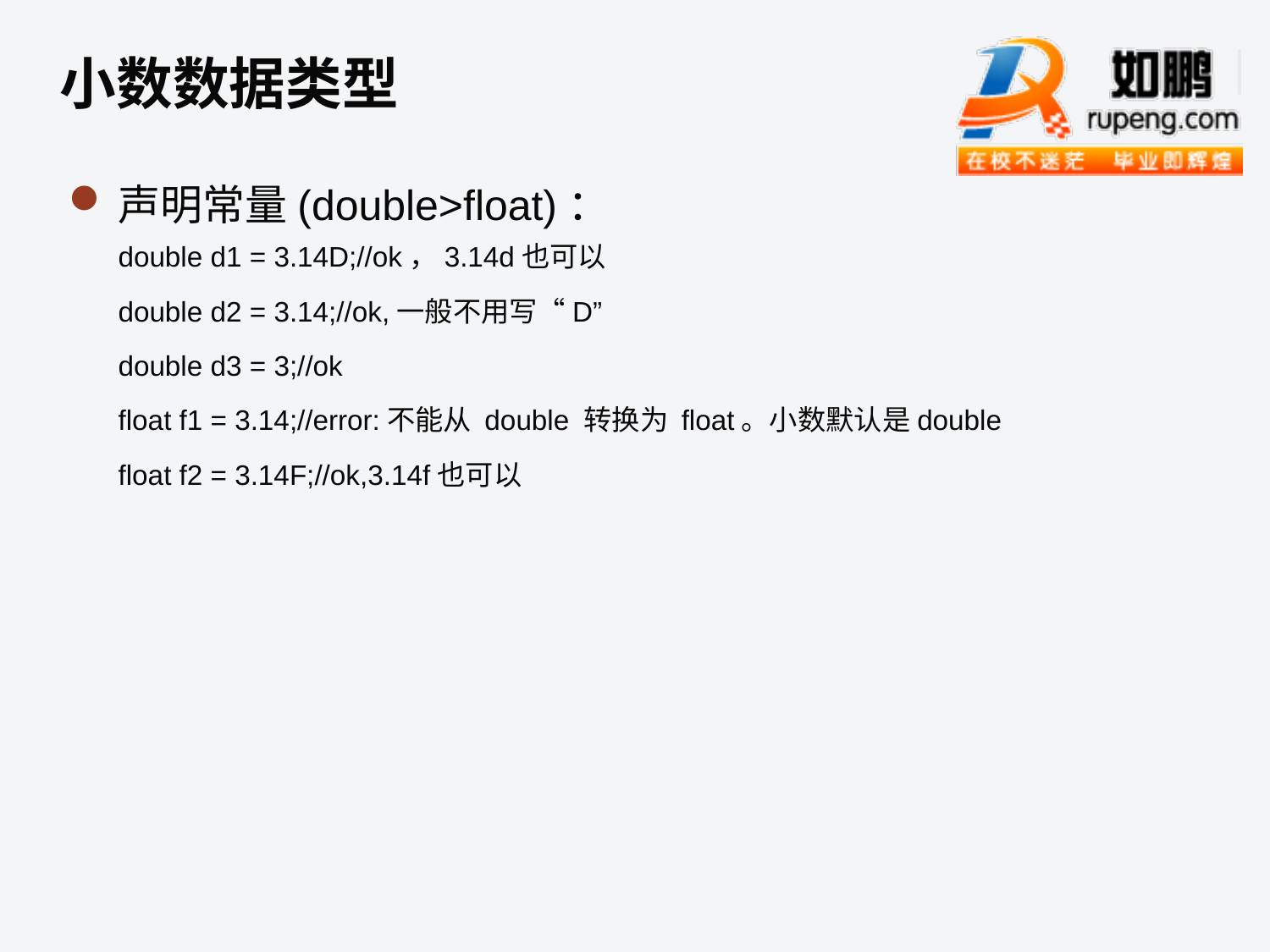

小数数据类型
声明常量(double>float)：
double d1 = 3.14D;//ok，3.14d也可以
double d2 = 3.14;//ok,一般不用写“D”
double d3 = 3;//ok
float f1 = 3.14;//error:不能从 double 转换为 float。小数默认是double
float f2 = 3.14F;//ok,3.14f也可以